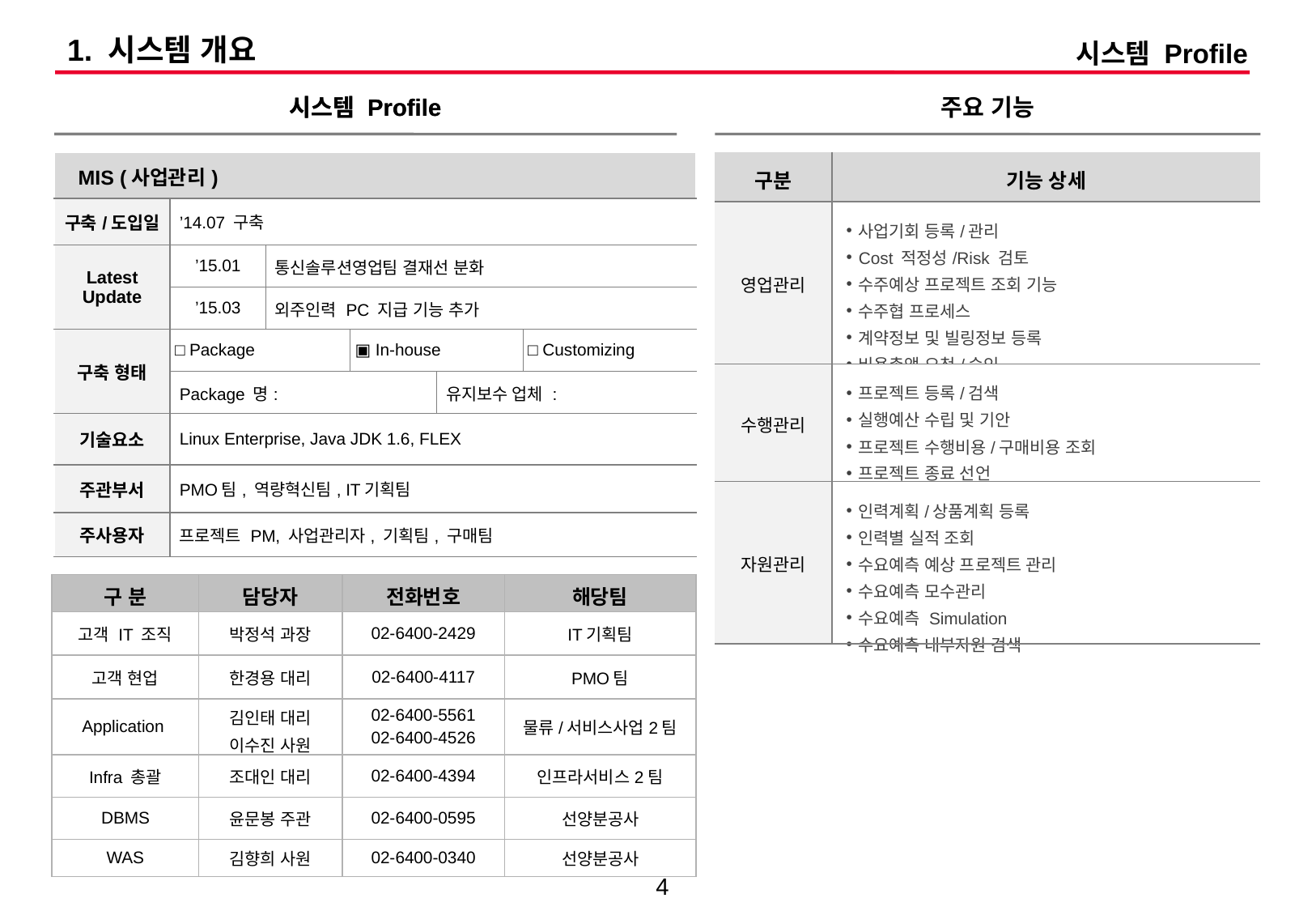

# 1. 시스템 개요
시스템 Profile
시스템 Profile

시스템 Profile

주요 기능

| MIS (사업관리) |  |  |  |  |  |
| --- | --- | --- | --- | --- | --- |
| 구축/도입일 | ’14.07 구축 |  |  |  |  |
| Latest Update | ’15.01 | 통신솔루션영업팀 결재선 분화 |  |  |  |
|  | ’15.03 | 외주인력 PC 지급 기능 추가 |  |  |  |
| 구축 형태 | □ Package |  | ▣ In-house |  | □ Customizing |
|  | Package 명: |  |  | 유지보수 업체 : |  |
| 기술요소 | Linux Enterprise, Java JDK 1.6, FLEX |  |  |  |  |
| 주관부서 | PMO팀, 역량혁신팀, IT기획팀 |  |  |  |  |
| 주사용자 | 프로젝트 PM, 사업관리자, 기획팀, 구매팀 |  |  |  |  |
| 구분 | 기능 상세 |
| --- | --- |
| 영업관리 | 사업기회 등록/관리 Cost 적정성/Risk 검토 수주예상 프로젝트 조회 기능 수주협 프로세스 계약정보 및 빌링정보 등록 비용총액 요청/승인 |
| 수행관리 | 프로젝트 등록/검색 실행예산 수립 및 기안 프로젝트 수행비용/구매비용 조회 프로젝트 종료 선언 |
| 자원관리 | 인력계획/상품계획 등록 인력별 실적 조회 수요예측 예상 프로젝트 관리 수요예측 모수관리 수요예측 Simulation 수요예측 내부자원 검색 |
| 구 분 | 담당자 | 전화번호 | 해당팀 |
| --- | --- | --- | --- |
| 고객 IT 조직 | 박정석 과장 | 02-6400-2429 | IT기획팀 |
| 고객 현업 | 한경용 대리 | 02-6400-4117 | PMO팀 |
| Application | 김인태 대리 이수진 사원 | 02-6400-5561 02-6400-4526 | 물류/서비스사업2팀 |
| Infra 총괄 | 조대인 대리 | 02-6400-4394 | 인프라서비스2팀 |
| DBMS | 윤문봉 주관 | 02-6400-0595 | 선양분공사 |
| WAS | 김향희 사원 | 02-6400-0340 | 선양분공사 |